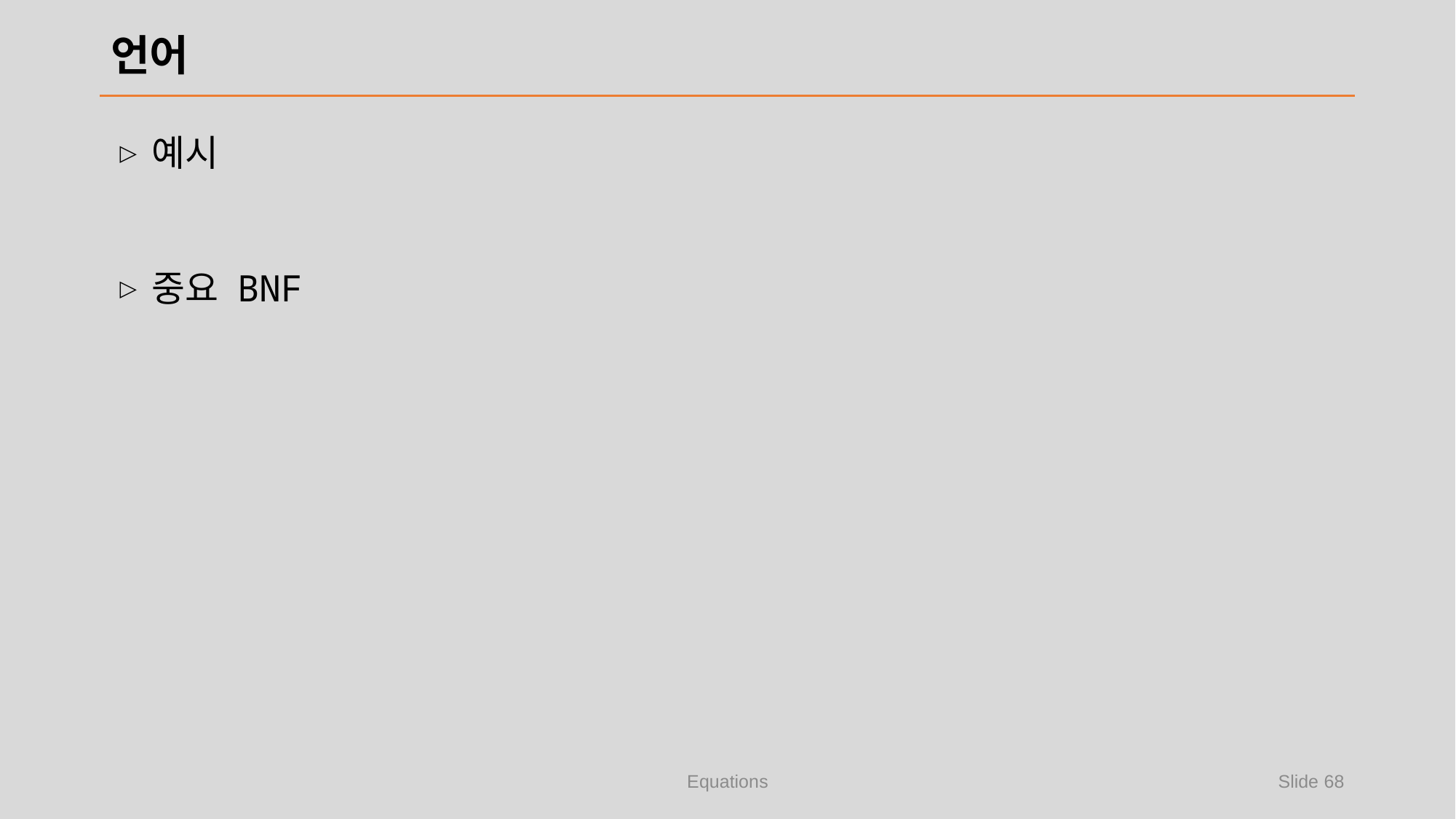

# 언어
예시

중요 BNF
Equations
Slide 68